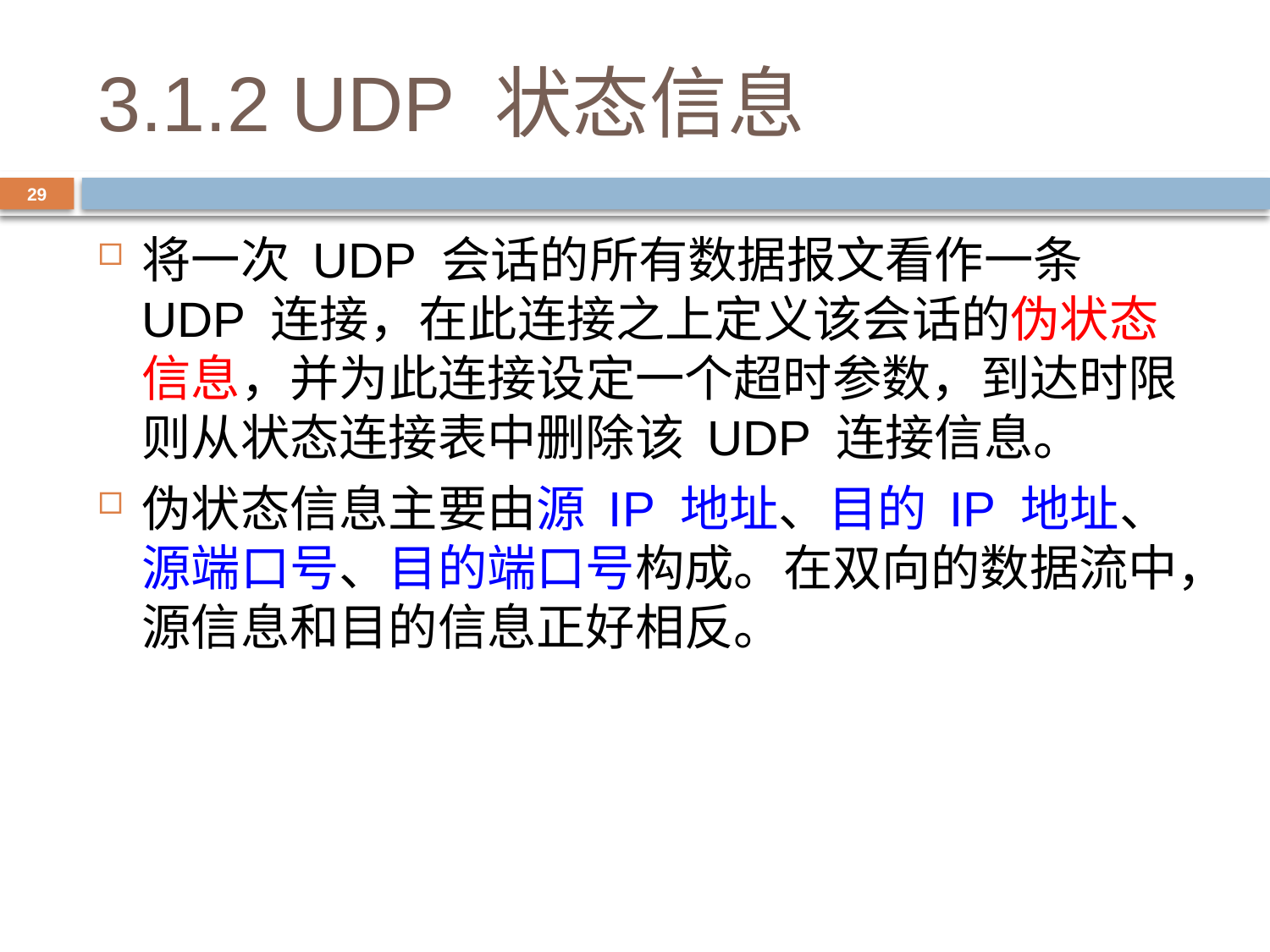

# 3.1.2 UDP 状态信息
29
将一次 UDP 会话的所有数据报文看作一条 UDP 连接，在此连接之上定义该会话的伪状态信息，并为此连接设定一个超时参数，到达时限则从状态连接表中删除该 UDP 连接信息。
伪状态信息主要由源 IP 地址、目的 IP 地址、源端口号、目的端口号构成。在双向的数据流中，源信息和目的信息正好相反。